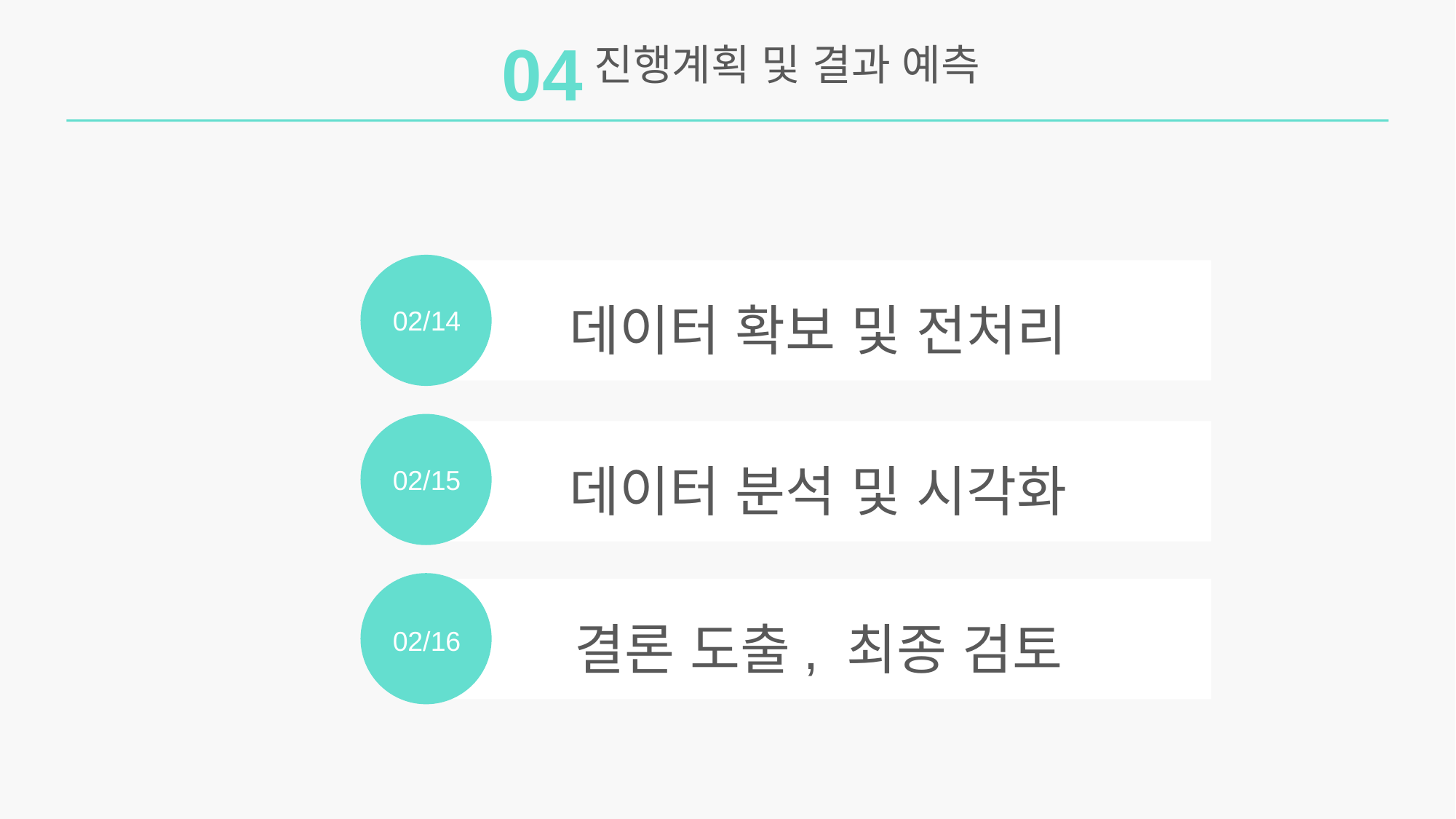

04
진행계획 및 결과 예측

데이터 확보 및 전처리
02/14

데이터 분석 및 시각화
02/15

결론 도출, 최종 검토
02/16